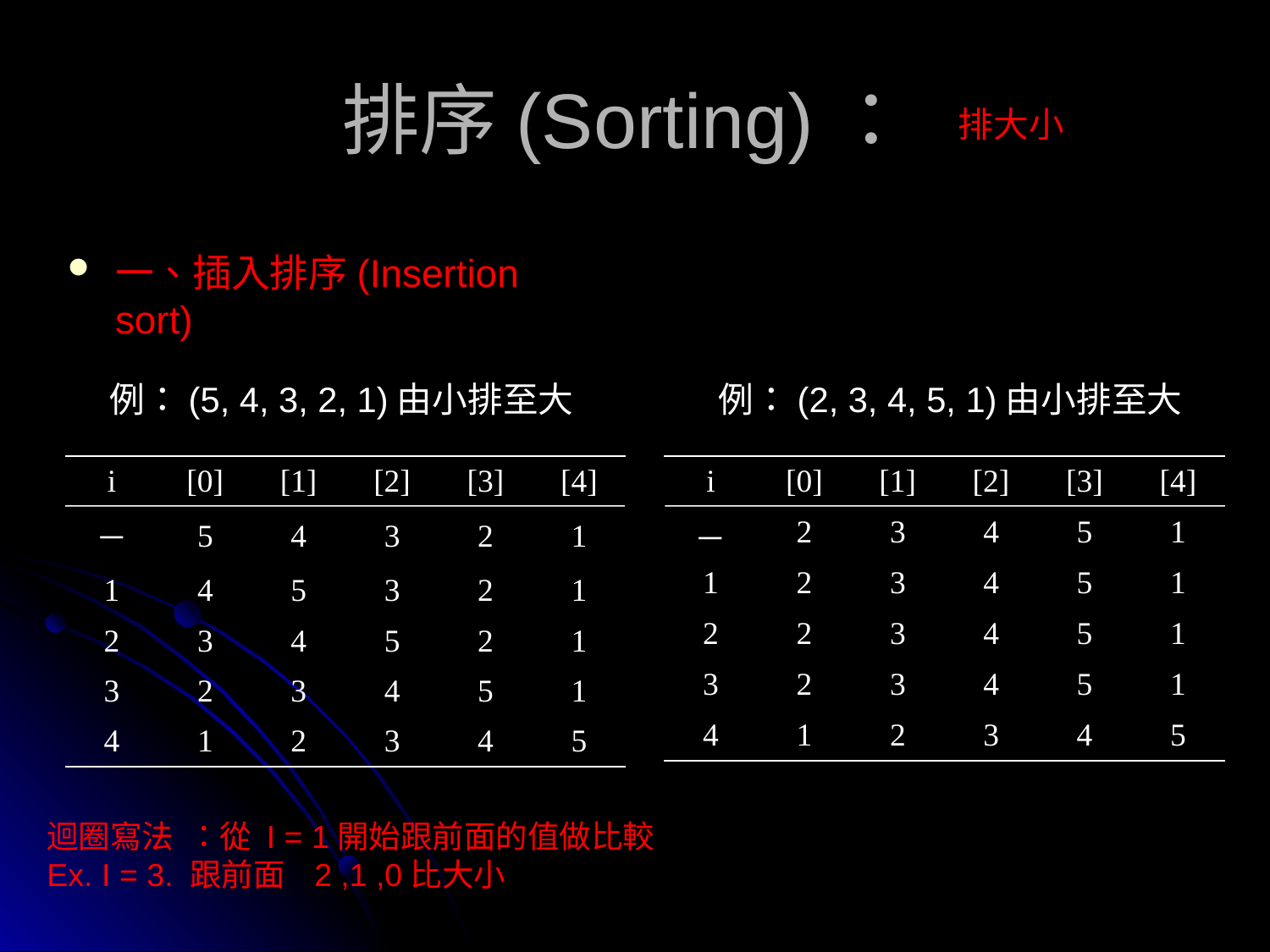

# 排序(Sorting)：
排大小
一、插入排序(Insertion sort)
例：(5, 4, 3, 2, 1)由小排至大
例：(2, 3, 4, 5, 1)由小排至大
| i | [0] | [1] | [2] | [3] | [4] |
| --- | --- | --- | --- | --- | --- |
| － | 5 | 4 | 3 | 2 | 1 |
| 1 | 4 | 5 | 3 | 2 | 1 |
| 2 | 3 | 4 | 5 | 2 | 1 |
| 3 | 2 | 3 | 4 | 5 | 1 |
| 4 | 1 | 2 | 3 | 4 | 5 |
| i | [0] | [1] | [2] | [3] | [4] |
| --- | --- | --- | --- | --- | --- |
| － | 2 | 3 | 4 | 5 | 1 |
| 1 | 2 | 3 | 4 | 5 | 1 |
| 2 | 2 | 3 | 4 | 5 | 1 |
| 3 | 2 | 3 | 4 | 5 | 1 |
| 4 | 1 | 2 | 3 | 4 | 5 |

迴圈寫法  ：從 I = 1開始跟前面的值做比較
Ex. I = 3. 跟前面   2 ,1 ,0比大小